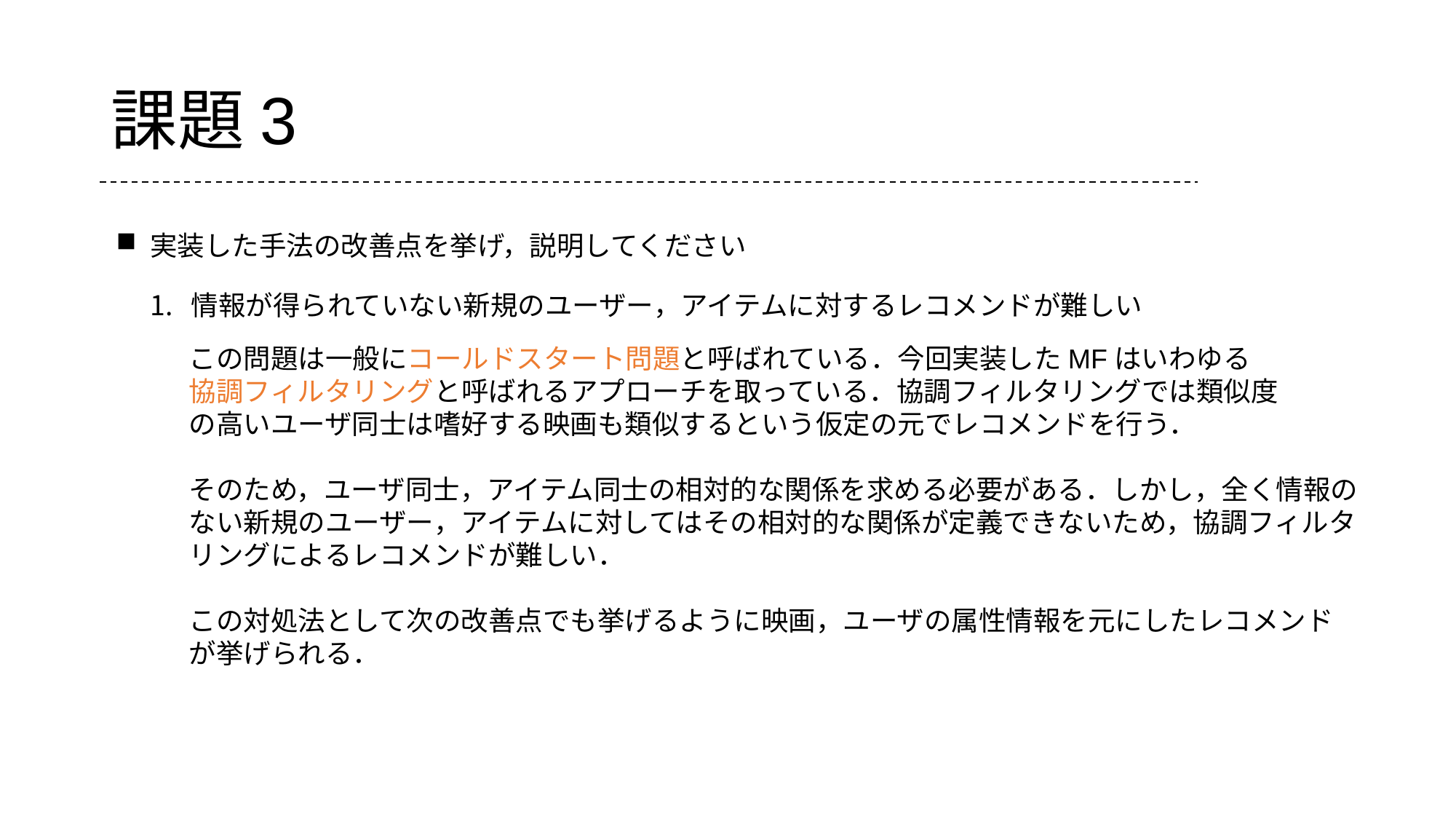

# 課題3
実装した手法の改善点を挙げ，説明してください
情報が得られていない新規のユーザー，アイテムに対するレコメンドが難しい
この問題は一般にコールドスタート問題と呼ばれている．今回実装したMFはいわゆる
協調フィルタリングと呼ばれるアプローチを取っている．協調フィルタリングでは類似度
の高いユーザ同士は嗜好する映画も類似するという仮定の元でレコメンドを行う．

そのため，ユーザ同士，アイテム同士の相対的な関係を求める必要がある．しかし，全く情報の
ない新規のユーザー，アイテムに対してはその相対的な関係が定義できないため，協調フィルタ
リングによるレコメンドが難しい．

この対処法として次の改善点でも挙げるように映画，ユーザの属性情報を元にしたレコメンド
が挙げられる．